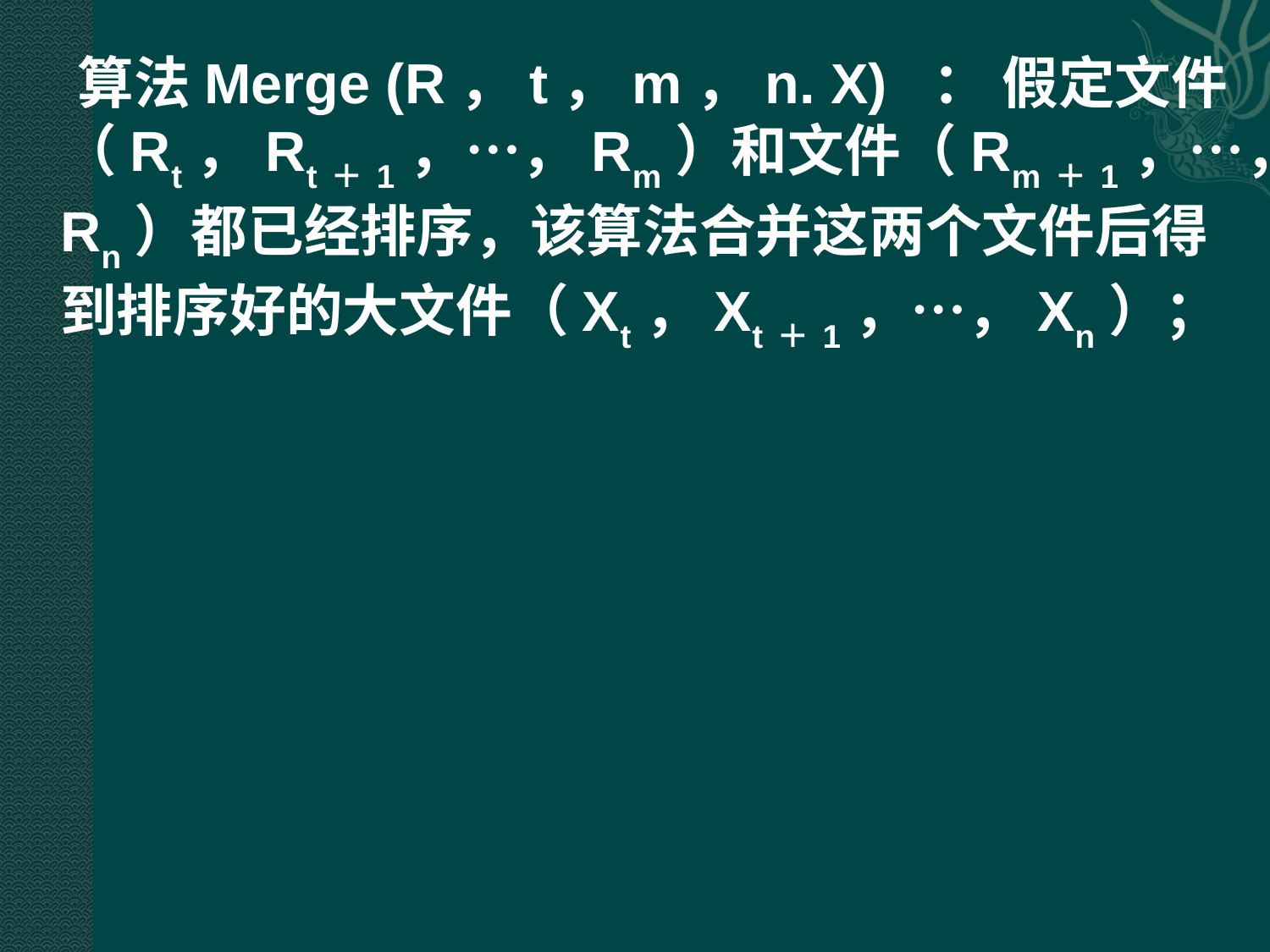

算法Merge (R，t，m，n. X)  ： 假定文件（Rt，Rt＋1，…，Rm）和文件（Rm＋1，…，Rn）都已经排序，该算法合并这两个文件后得到排序好的大文件（Xt，Xt＋1，…，Xn）；